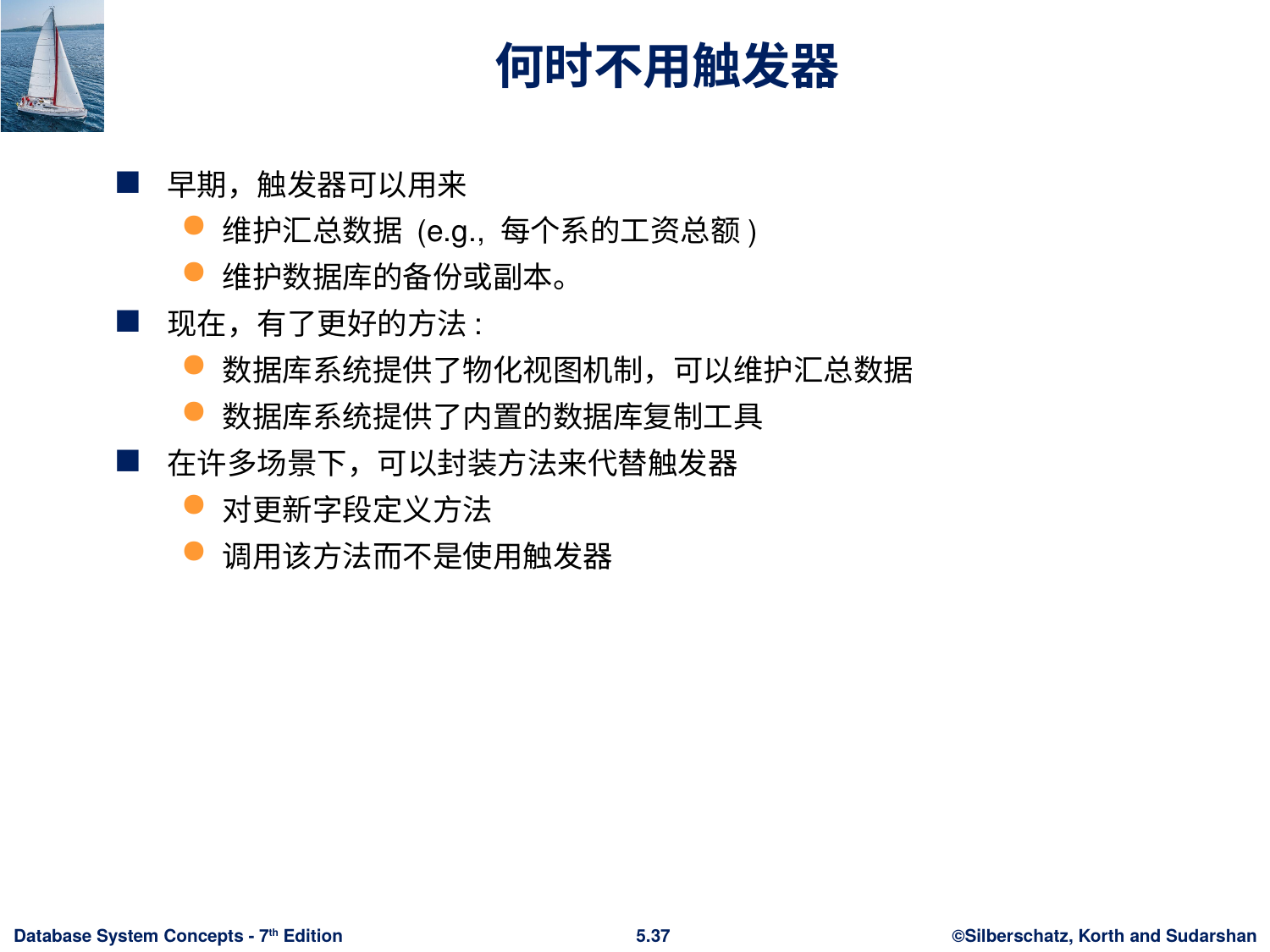

# 何时不用触发器
早期，触发器可以用来
维护汇总数据 (e.g., 每个系的工资总额)
维护数据库的备份或副本。
现在，有了更好的方法:
数据库系统提供了物化视图机制，可以维护汇总数据
数据库系统提供了内置的数据库复制工具
在许多场景下，可以封装方法来代替触发器
对更新字段定义方法
调用该方法而不是使用触发器